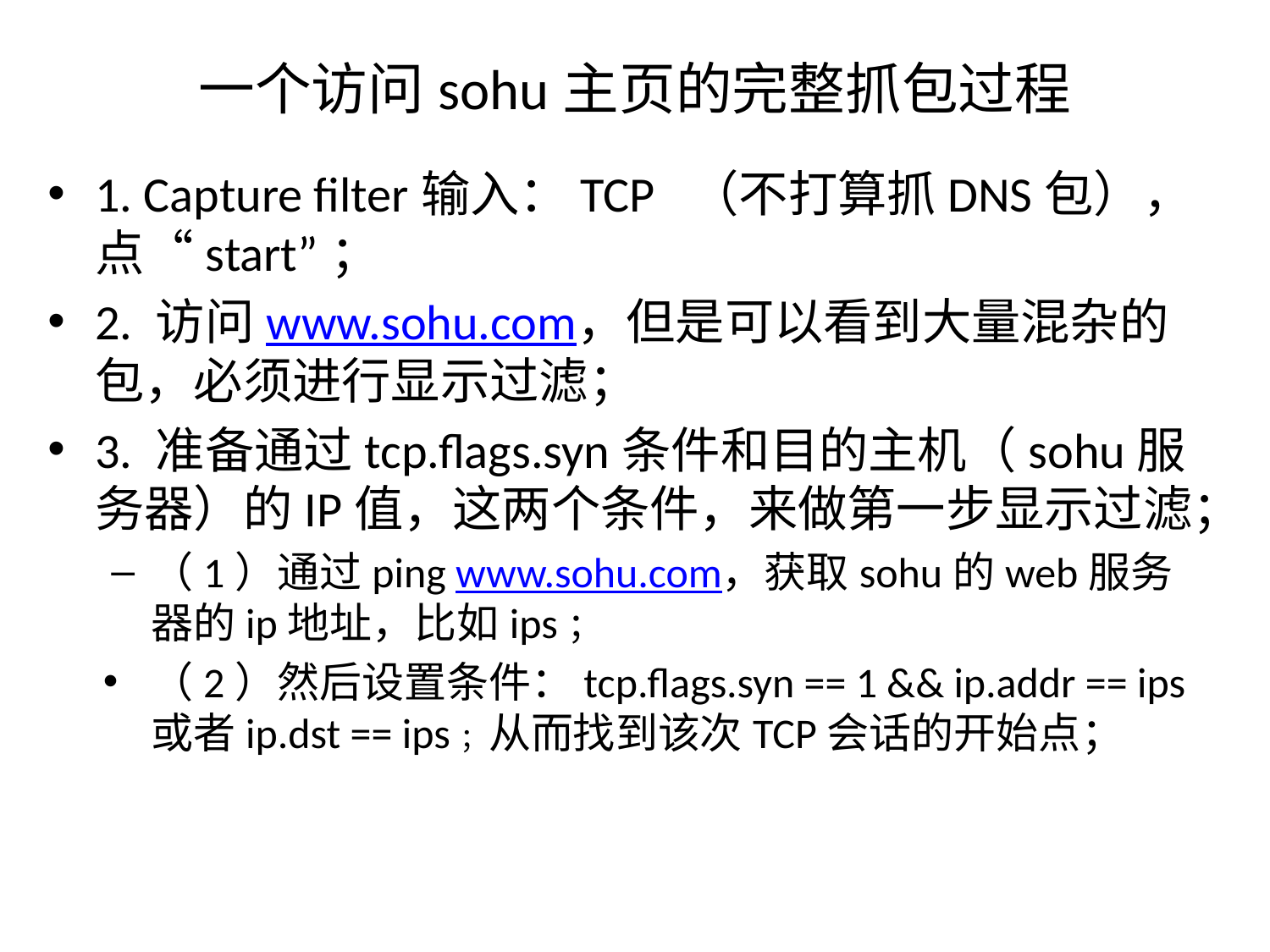

# 一个访问sohu主页的完整抓包过程
1. Capture filter输入：TCP  （不打算抓DNS包），点“start”；
2. 访问www.sohu.com，但是可以看到大量混杂的包，必须进行显示过滤；
3. 准备通过tcp.flags.syn条件和目的主机（sohu服务器）的IP值，这两个条件，来做第一步显示过滤；
（1）通过ping www.sohu.com，获取sohu的web服务器的ip地址，比如ips；
（2）然后设置条件：tcp.flags.syn == 1 && ip.addr == ips或者ip.dst == ips；从而找到该次TCP会话的开始点；